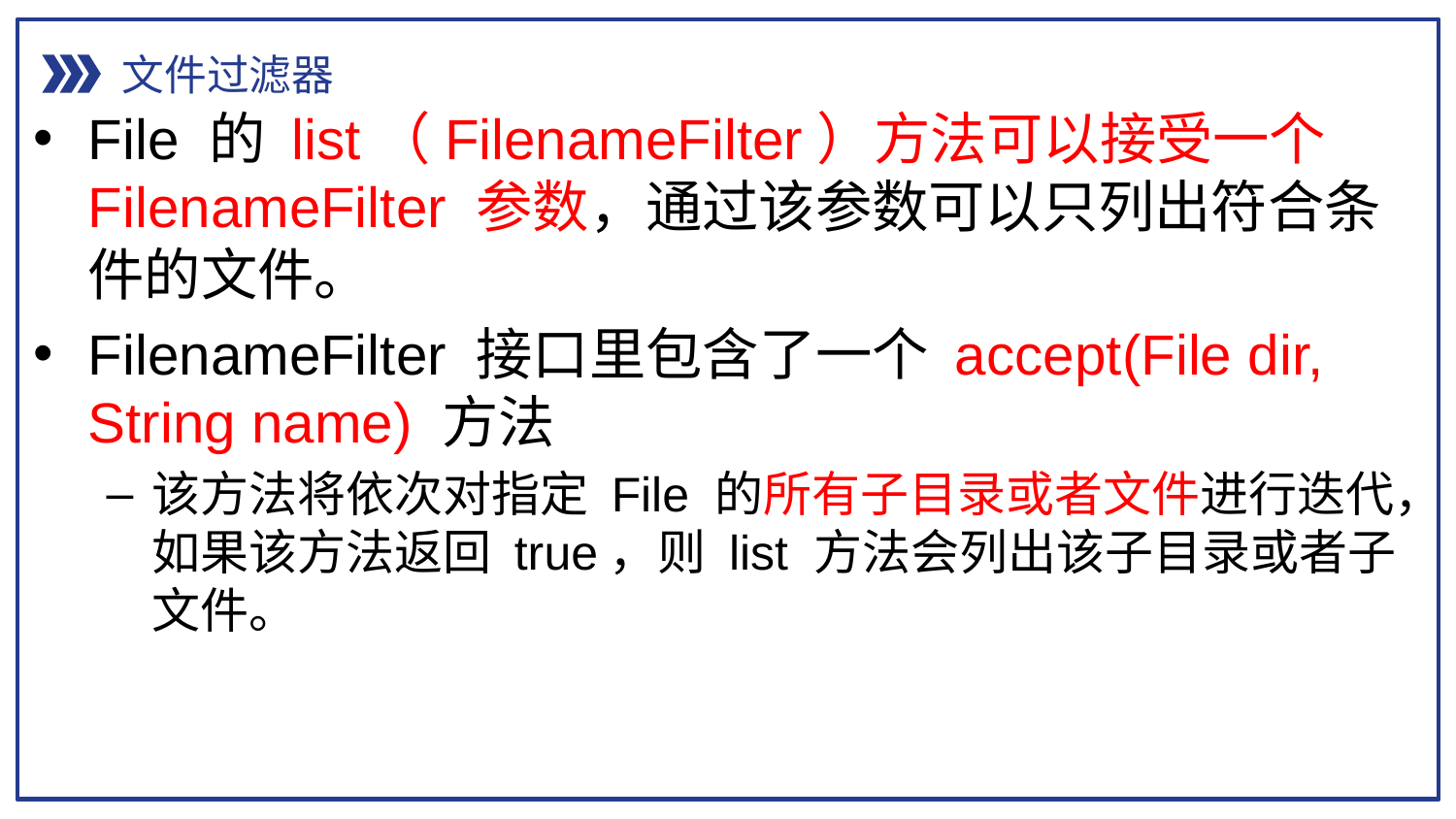

文件过滤器

File 的 list（FilenameFilter）方法可以接受一个 FilenameFilter 参数，通过该参数可以只列出符合条件的文件。
FilenameFilter 接口里包含了一个 accept(File dir, String name) 方法
该方法将依次对指定 File 的所有子目录或者文件进行迭代，如果该方法返回 true，则 list 方法会列出该子目录或者子文件。